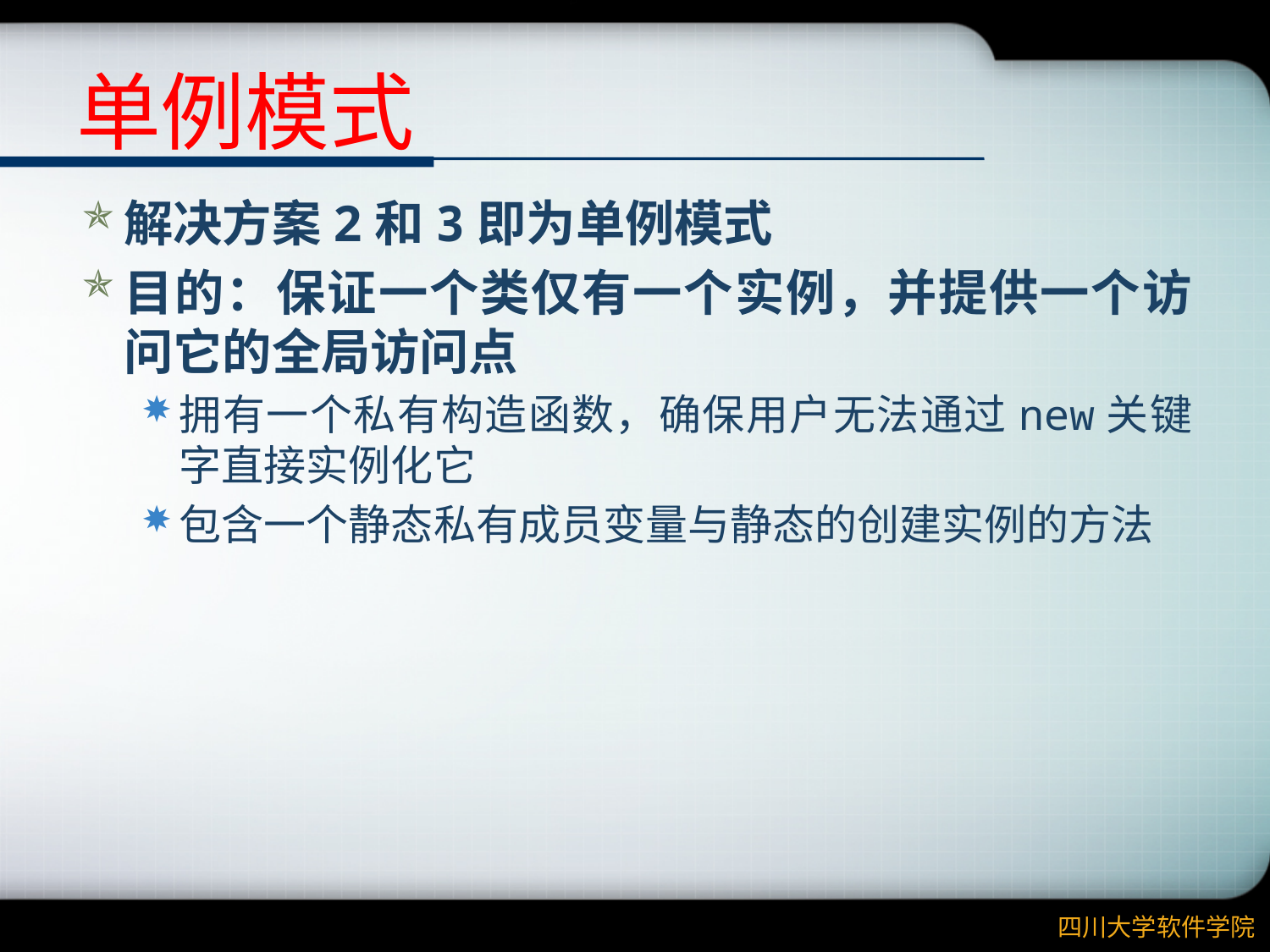

# 单例模式
解决方案2和3即为单例模式
目的：保证一个类仅有一个实例，并提供一个访问它的全局访问点
拥有一个私有构造函数，确保用户无法通过new关键字直接实例化它
包含一个静态私有成员变量与静态的创建实例的方法